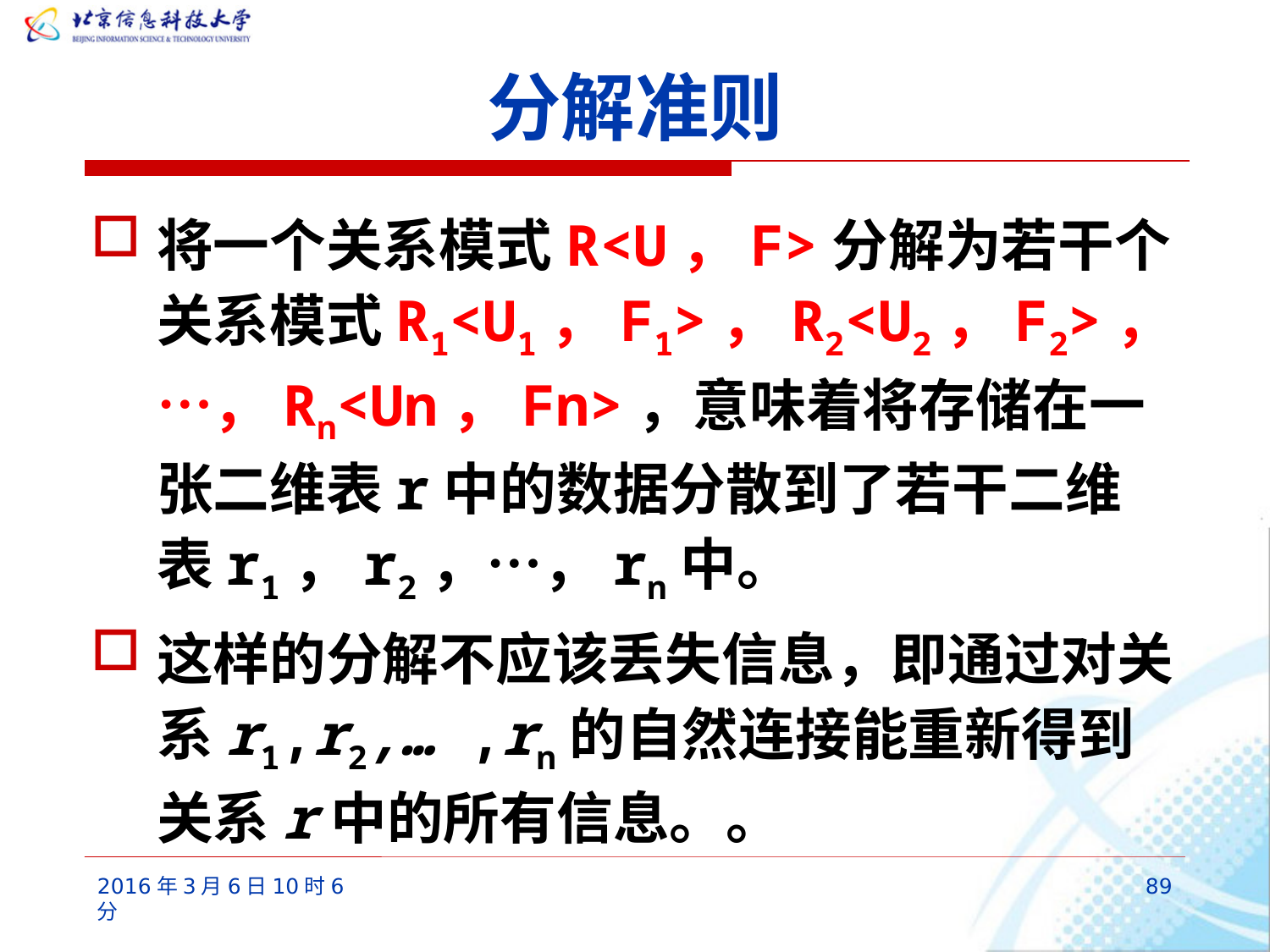

# 分解准则
将一个关系模式R<U，F>分解为若干个关系模式R1<U1，F1>，R2<U2，F2>，…，Rn<Un，Fn>，意味着将存储在一张二维表r中的数据分散到了若干二维表r1，r2，…，rn中。
这样的分解不应该丢失信息，即通过对关系r1,r2,… ,rn的自然连接能重新得到关系r中的所有信息。。
2016年3月6日10时6分
89